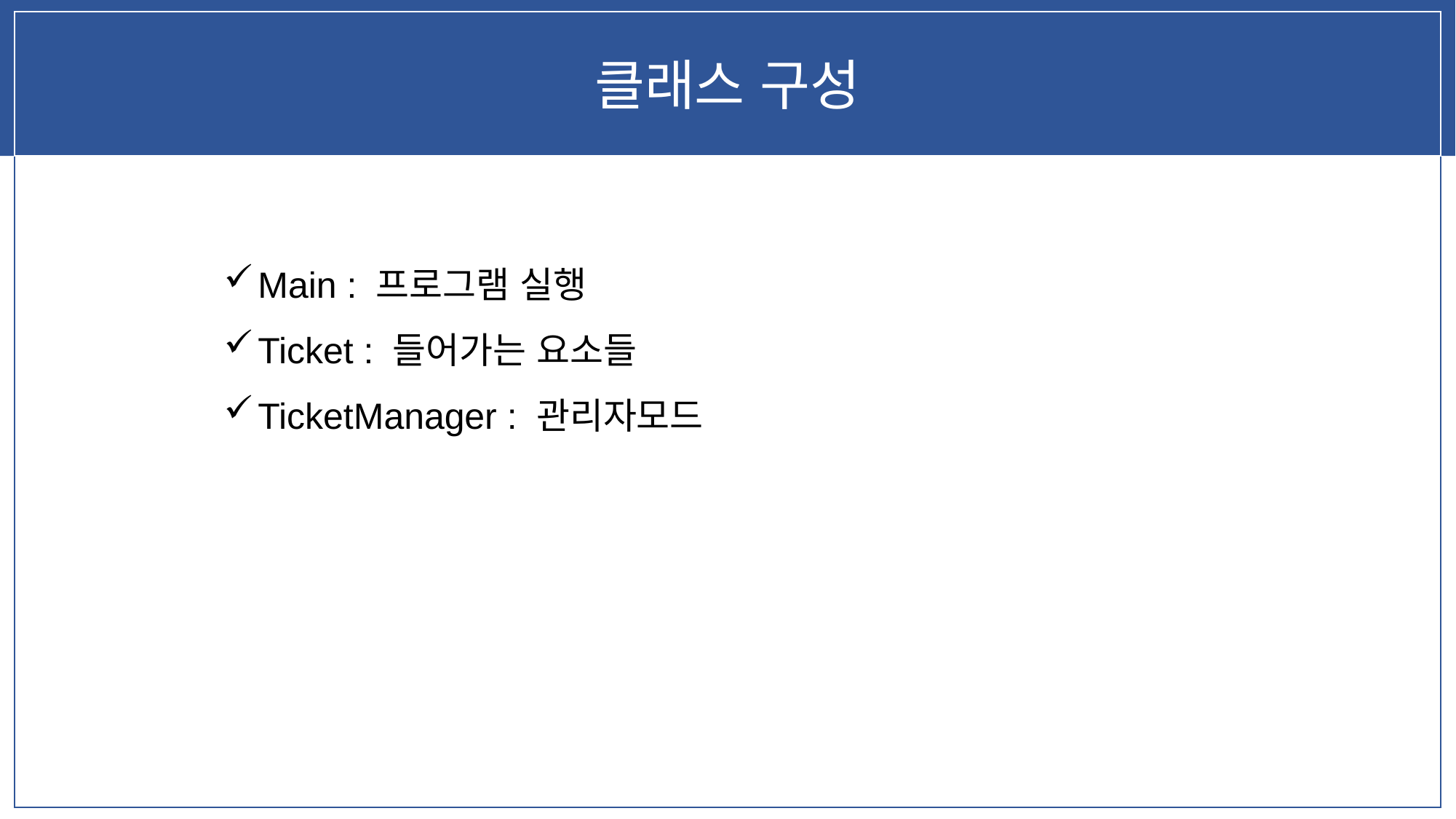

클래스 구성
Main : 프로그램 실행
Ticket : 들어가는 요소들
TicketManager : 관리자모드